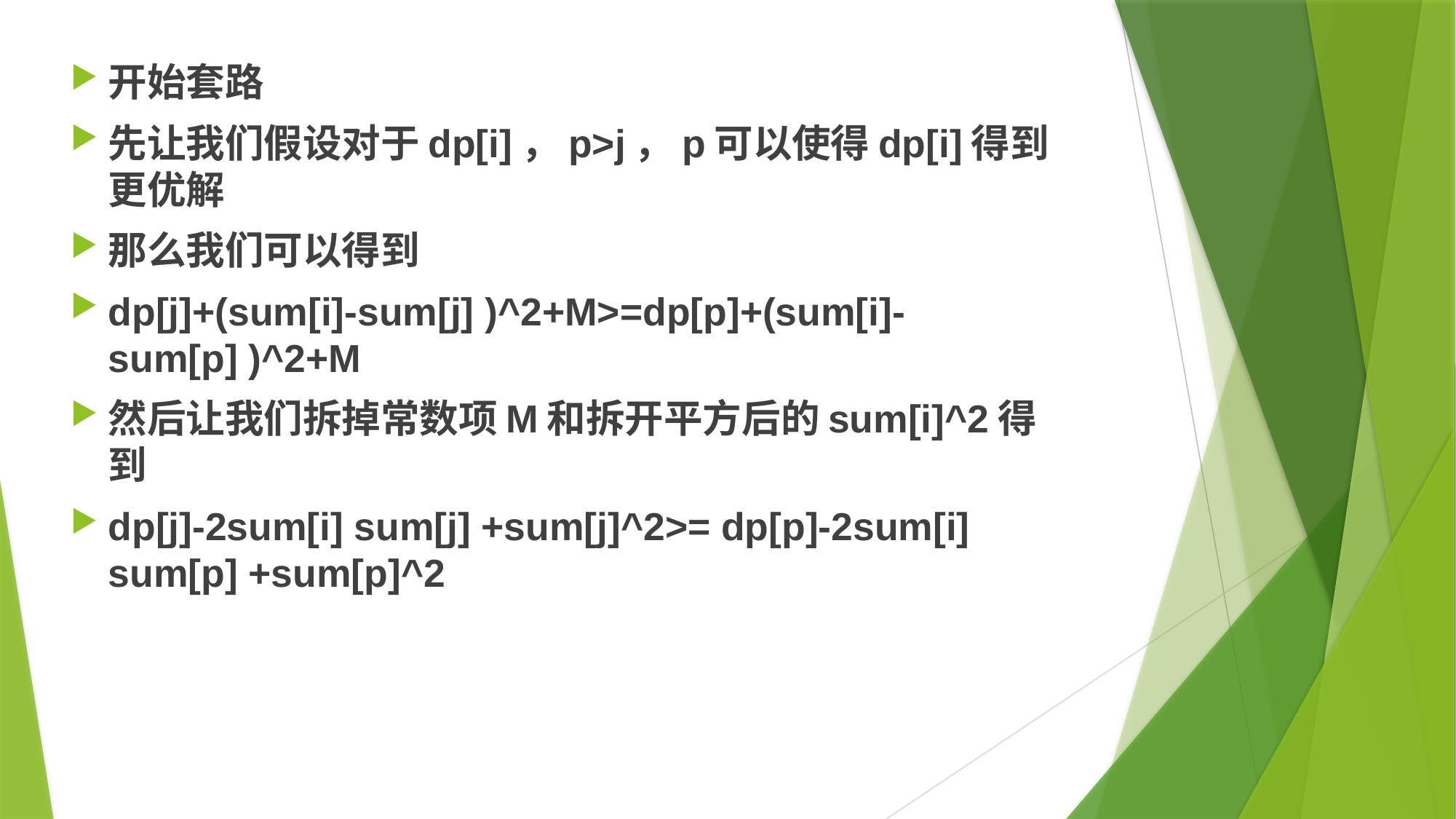

开始套路
先让我们假设对于dp[i]，p>j，p可以使得dp[i]得到更优解
那么我们可以得到
dp[j]+(sum[i]-sum[j] )^2+M>=dp[p]+(sum[i]-sum[p] )^2+M
然后让我们拆掉常数项M和拆开平方后的sum[i]^2得到
dp[j]-2sum[i] sum[j] +sum[j]^2>= dp[p]-2sum[i] sum[p] +sum[p]^2